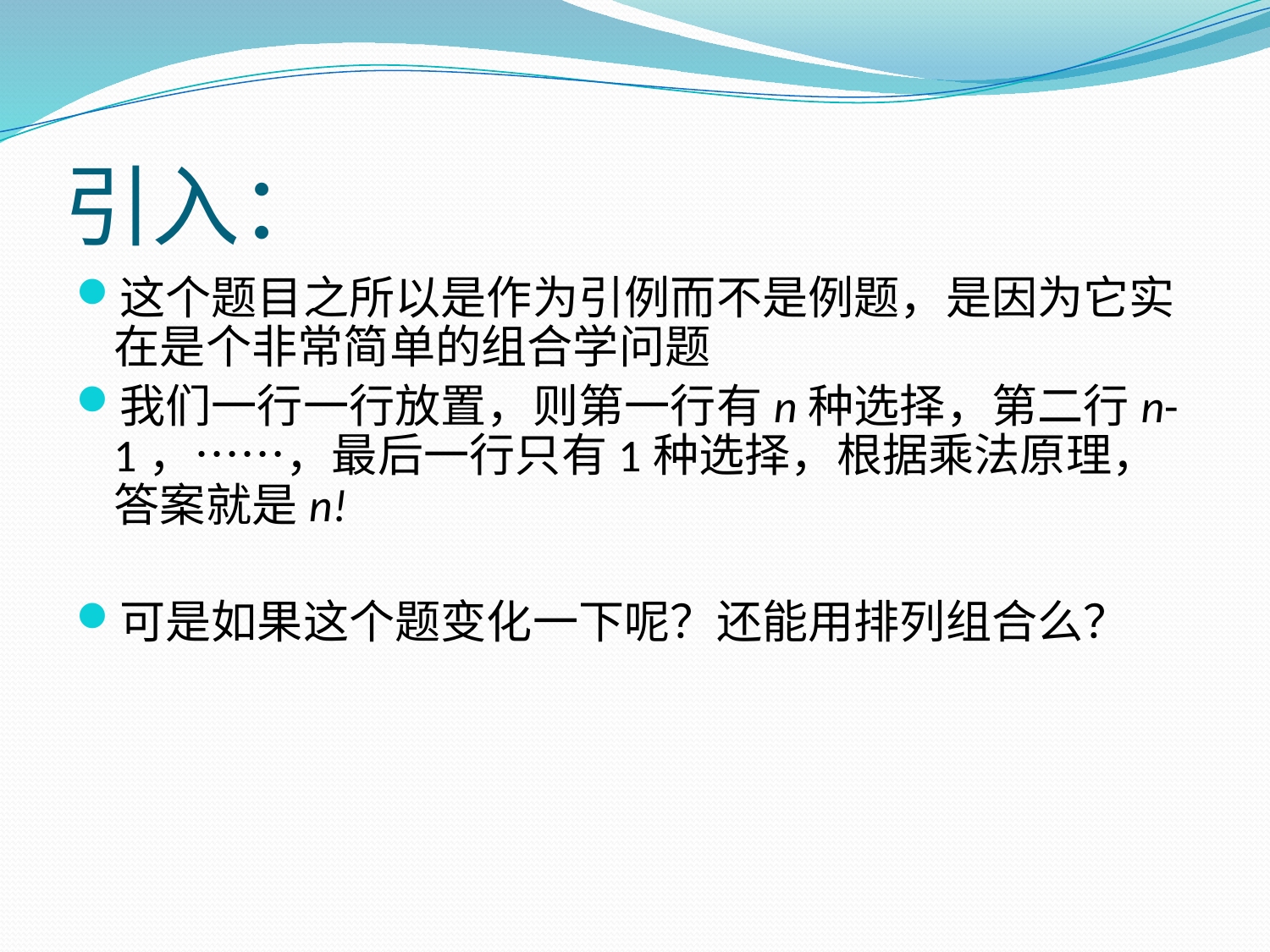

# 引入：
这个题目之所以是作为引例而不是例题，是因为它实在是个非常简单的组合学问题
我们一行一行放置，则第一行有n种选择，第二行n-1，……，最后一行只有1种选择，根据乘法原理，答案就是n!

可是如果这个题变化一下呢？还能用排列组合么？